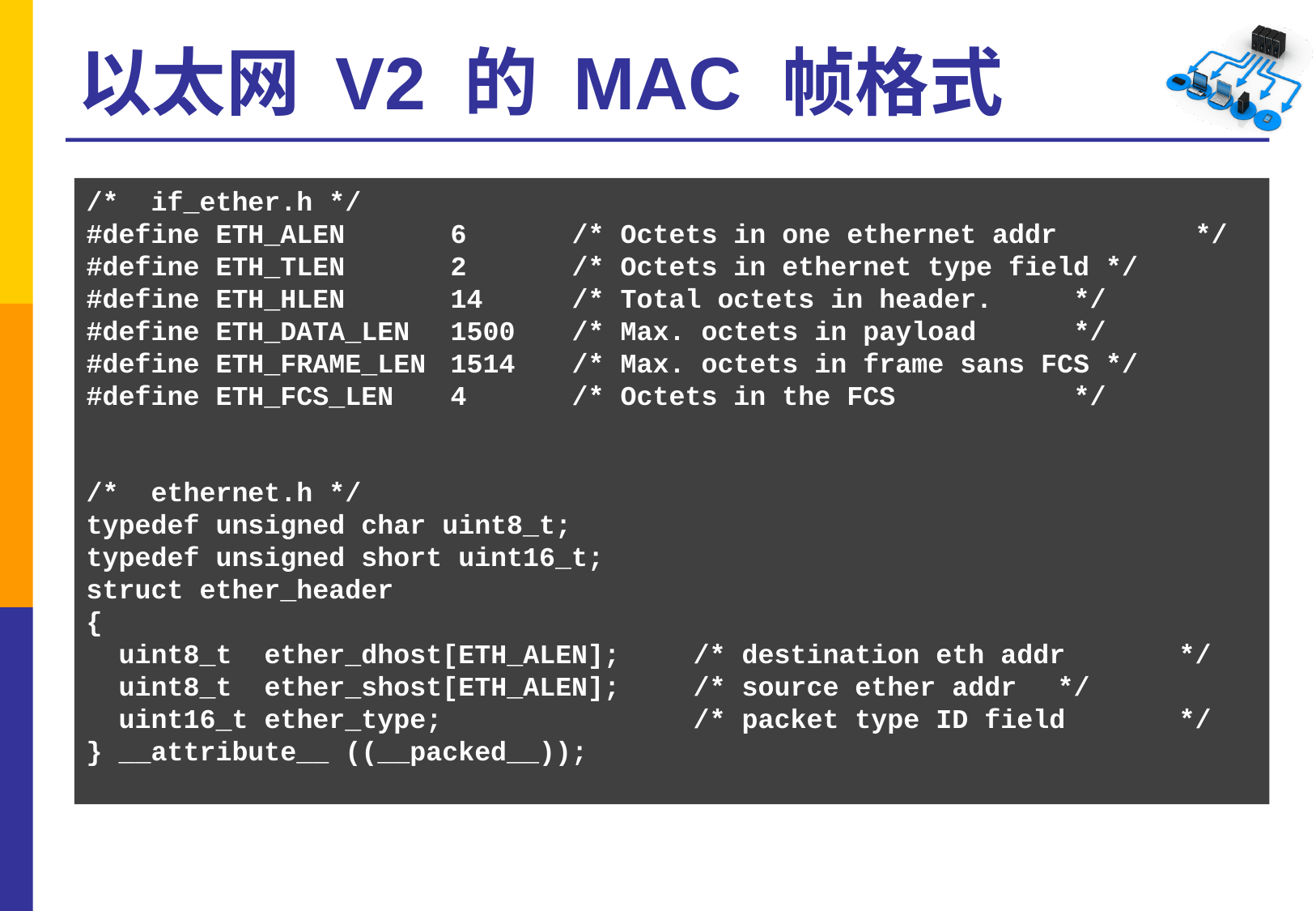

# 以太网 V2 的 MAC 帧格式
/*  if_ether.h */
#define ETH_ALEN	6	/* Octets in one ethernet addr	 */
#define ETH_TLEN	2	/* Octets in ethernet type field */
#define ETH_HLEN	14	/* Total octets in header.	 */
#define ETH_DATA_LEN	1500	/* Max. octets in payload	 */
#define ETH_FRAME_LEN	1514	/* Max. octets in frame sans FCS */
#define ETH_FCS_LEN	4	/* Octets in the FCS		 */

/*  ethernet.h */
typedef unsigned char uint8_t;
typedef unsigned short uint16_t;
struct ether_header
{
  uint8_t  ether_dhost[ETH_ALEN];	/* destination eth addr	*/
  uint8_t  ether_shost[ETH_ALEN];	/* source ether addr	*/
  uint16_t ether_type;		       	/* packet type ID field	*/
} __attribute__ ((__packed__));